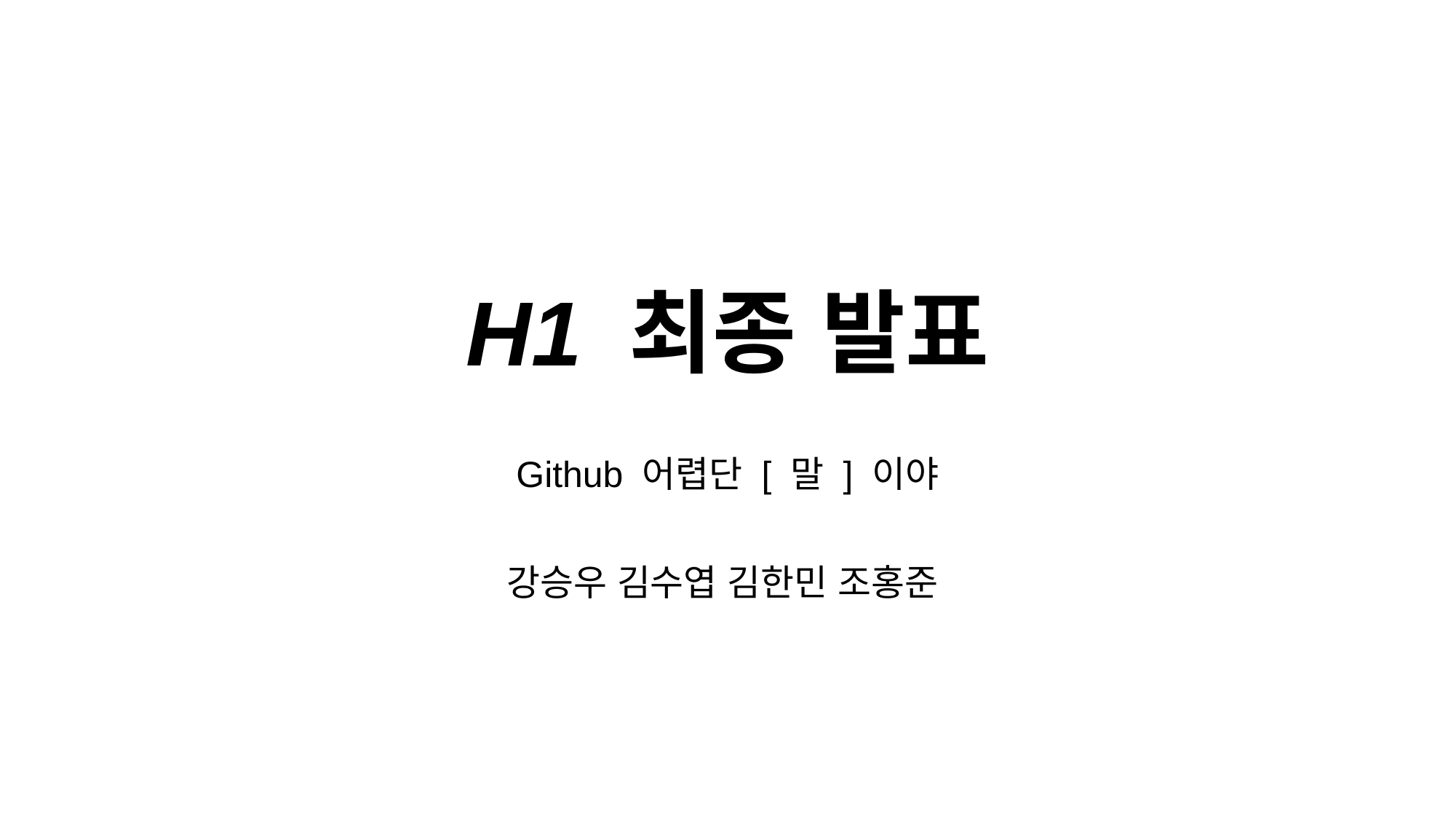

# H1 최종 발표
Github 어렵단 [ 말 ] 이야

강승우 김수엽 김한민 조홍준